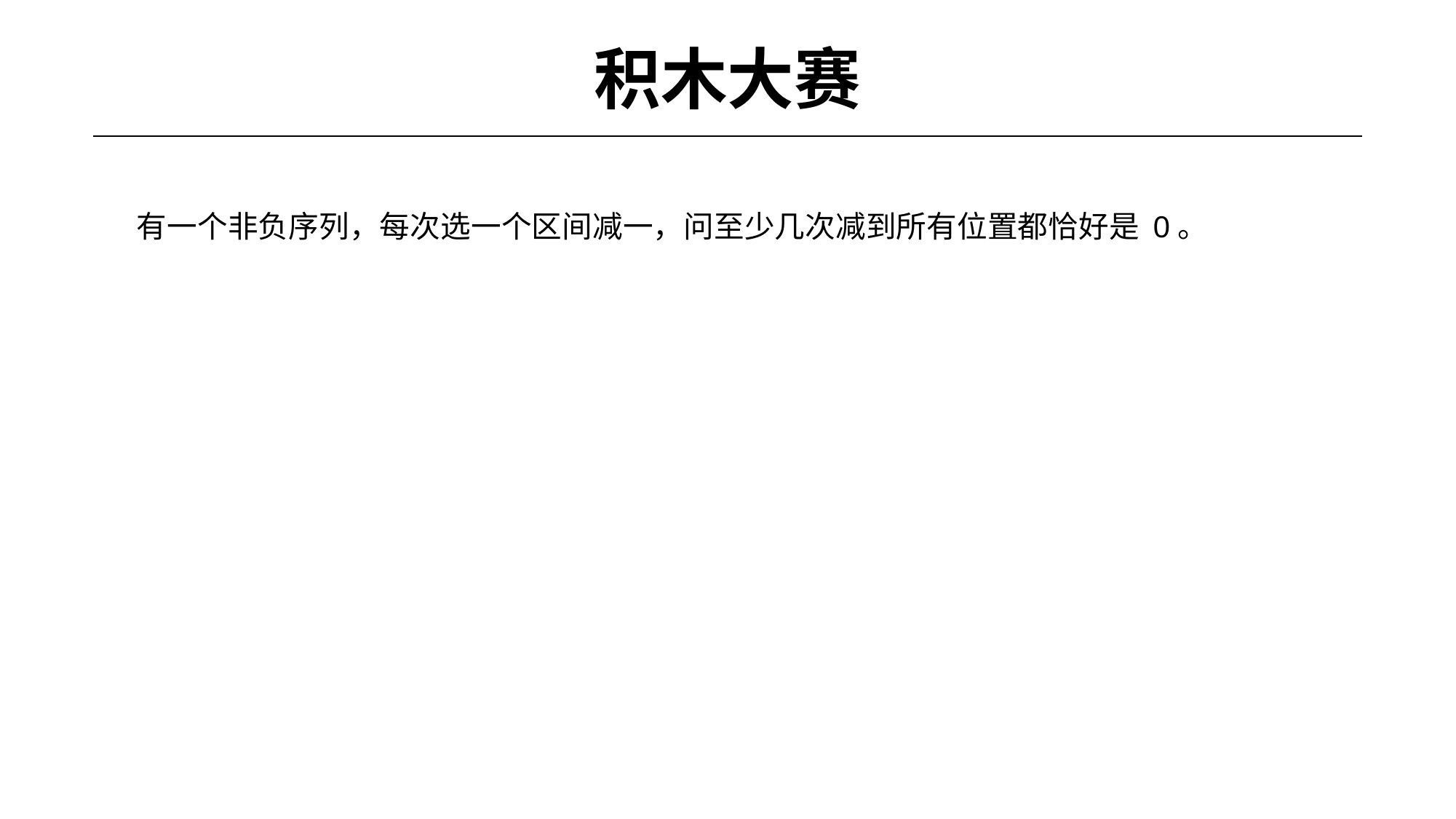

# 积木大赛
有一个非负序列，每次选一个区间减一，问至少几次减到所有位置都恰好是 0。